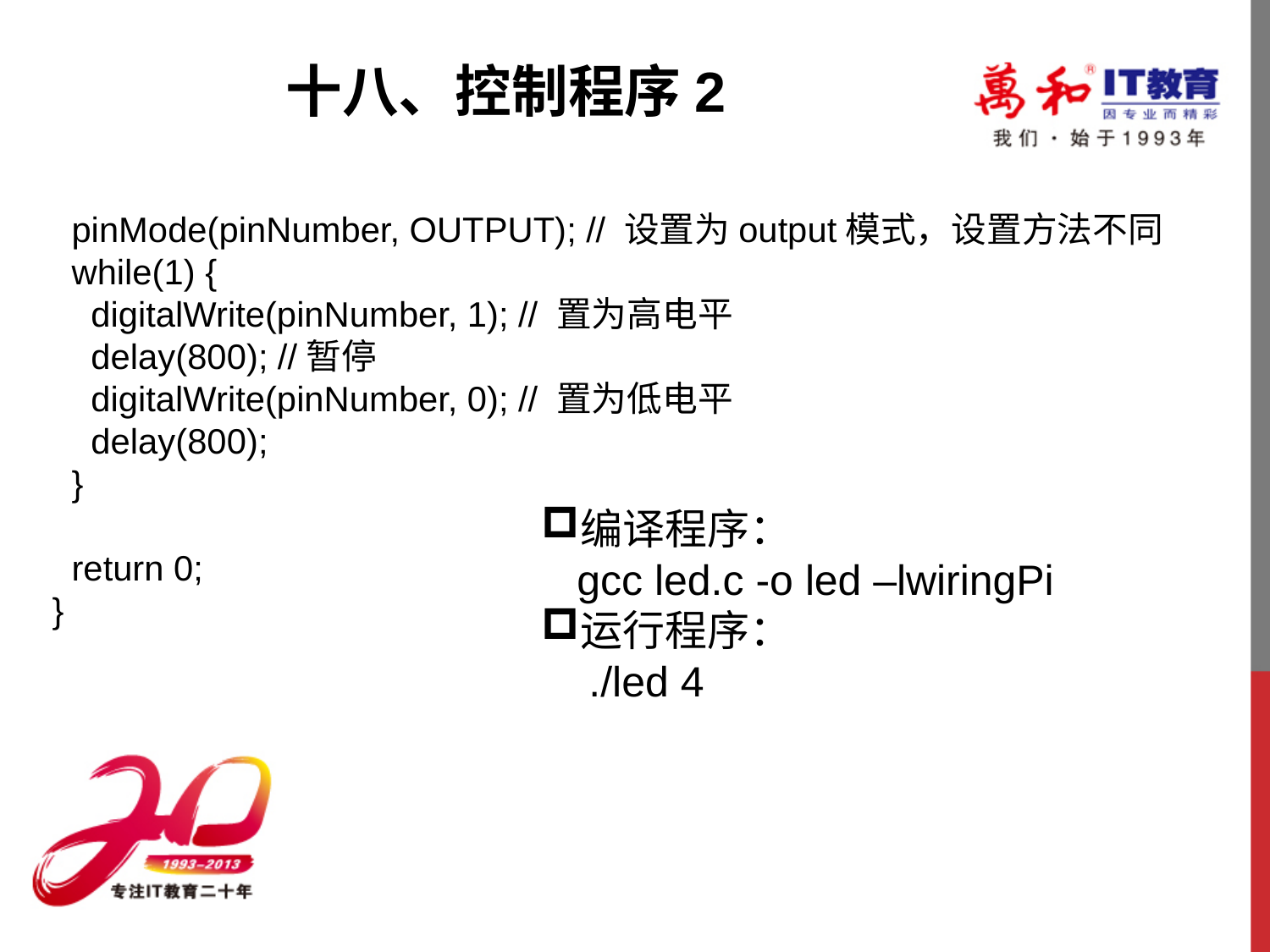

十八、控制程序2

  pinMode(pinNumber, OUTPUT); // 设置为output模式，设置方法不同
  while(1) {
    digitalWrite(pinNumber, 1); // 置为高电平
    delay(800); //暂停
    digitalWrite(pinNumber, 0); // 置为低电平
    delay(800);
  }

  return 0;
}
编译程序：
   gcc led.c -o led –lwiringPi
运行程序：
    ./led 4